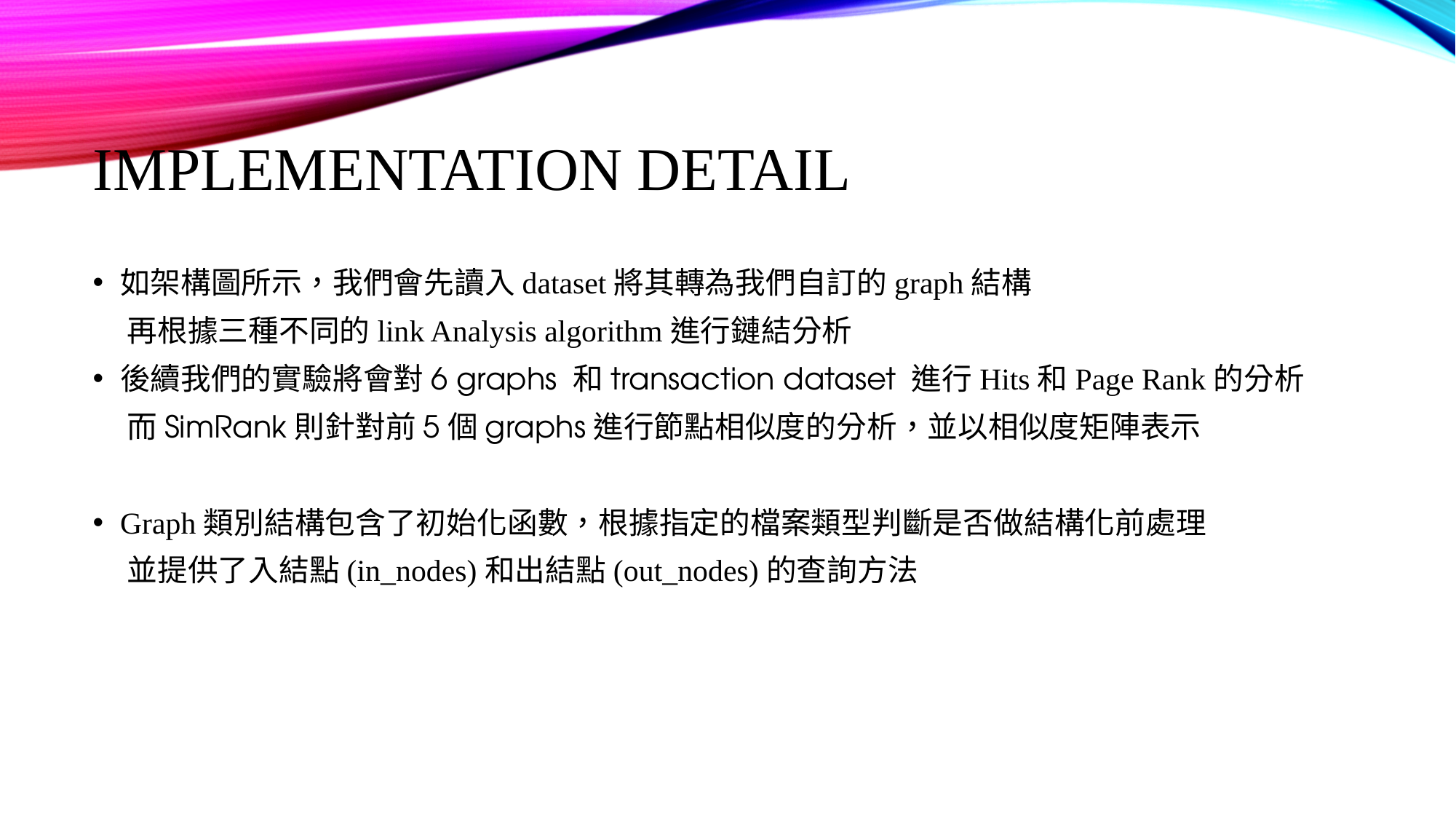

# Implementation detail

如架構圖所示，我們會先讀入dataset將其轉為我們自訂的graph結構
    再根據三種不同的link Analysis algorithm進行鏈結分析
後續我們的實驗將會對6 graphs 和transaction dataset 進行Hits和Page Rank的分析
    而SimRank則針對前5個graphs進行節點相似度的分析，並以相似度矩陣表示

Graph類別結構包含了初始化函數，根據指定的檔案類型判斷是否做結構化前處理
    並提供了入結點(in_nodes)和出結點(out_nodes)的查詢方法